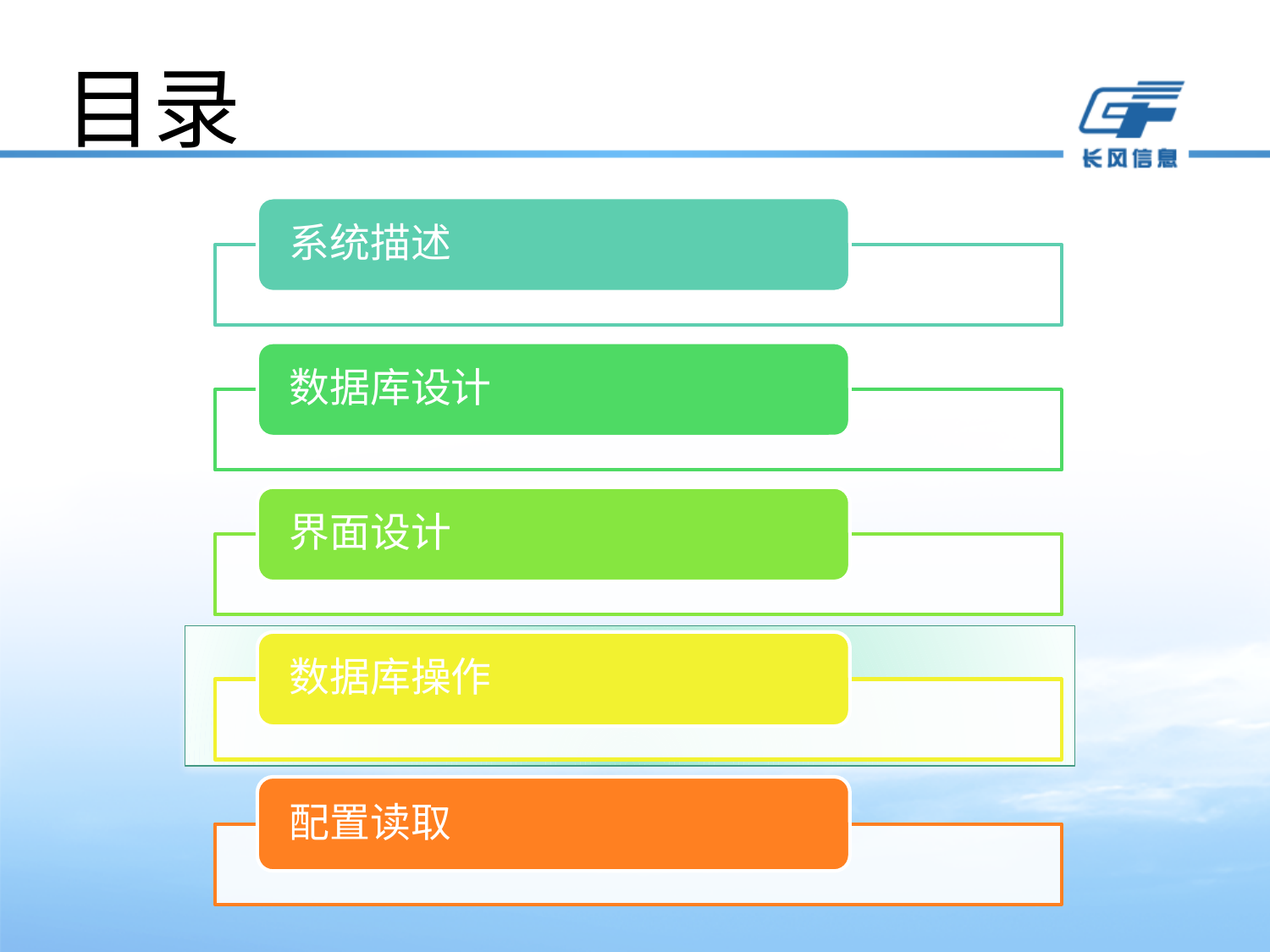

# 目录
系统描述
数据库设计
界面设计
数据库操作
配置读取